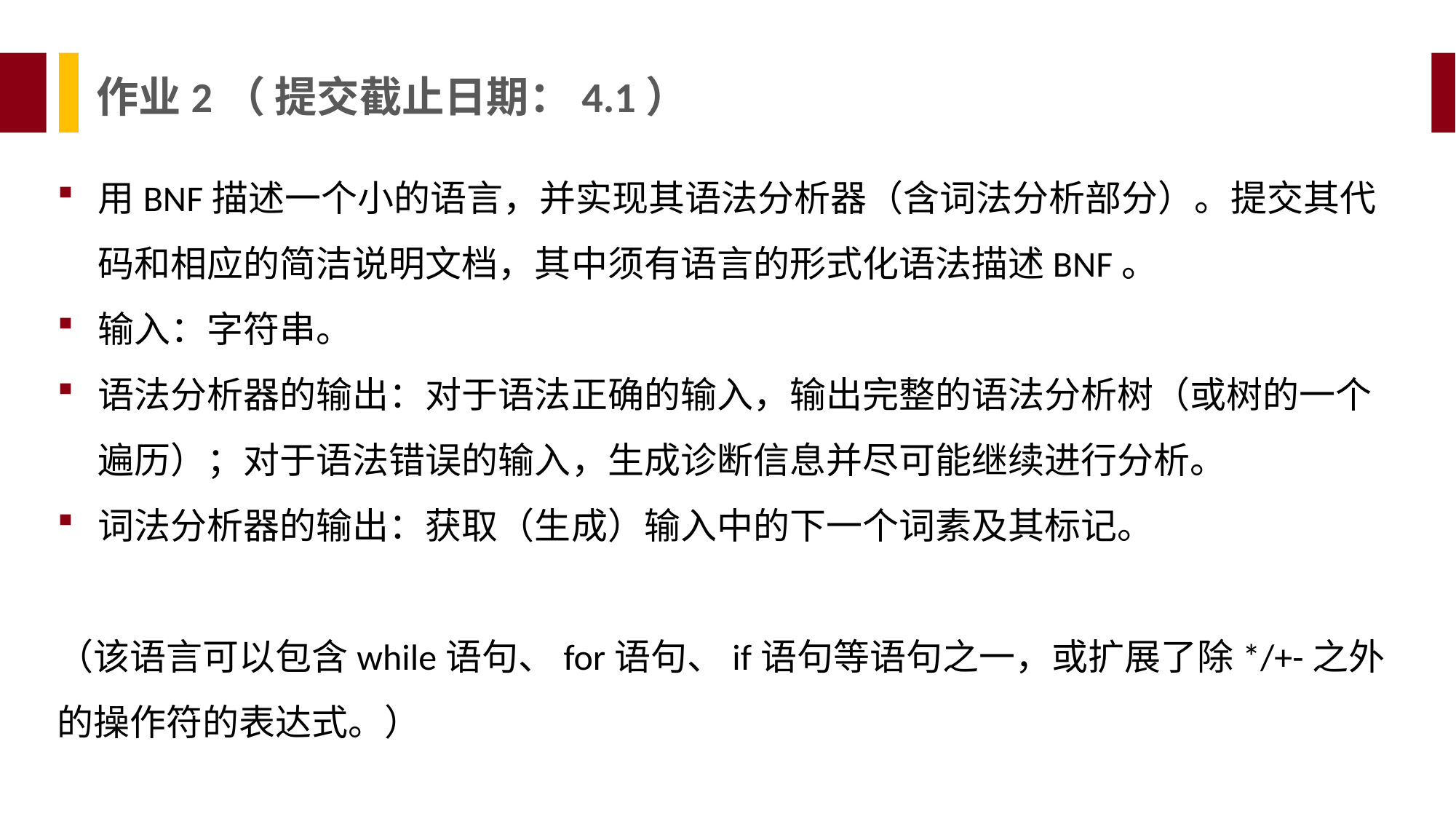

作业2（ 提交截止日期：4.1）
用BNF描述一个小的语言，并实现其语法分析器（含词法分析部分）。提交其代码和相应的简洁说明文档，其中须有语言的形式化语法描述BNF。
输入：字符串。
语法分析器的输出：对于语法正确的输入，输出完整的语法分析树（或树的一个遍历）；对于语法错误的输入，生成诊断信息并尽可能继续进行分析。
词法分析器的输出：获取（生成）输入中的下一个词素及其标记。

（该语言可以包含while语句、for语句、if语句等语句之一，或扩展了除*/+-之外的操作符的表达式。）